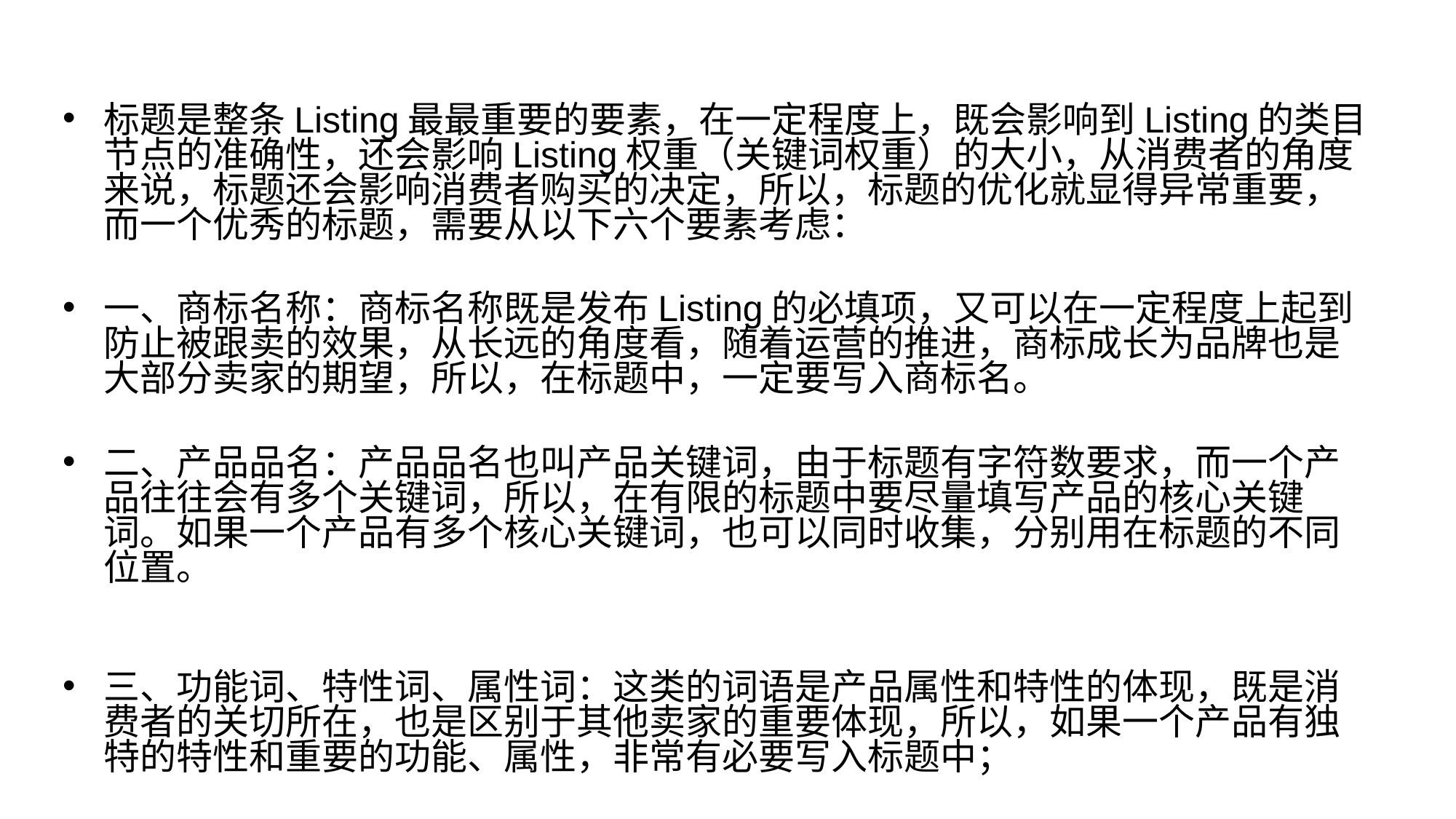

标题是整条Listing最最重要的要素，在一定程度上，既会影响到Listing的类目节点的准确性，还会影响Listing权重（关键词权重）的大小，从消费者的角度来说，标题还会影响消费者购买的决定，所以，标题的优化就显得异常重要，而一个优秀的标题，需要从以下六个要素考虑：

一、商标名称：商标名称既是发布Listing的必填项，又可以在一定程度上起到防止被跟卖的效果，从长远的角度看，随着运营的推进，商标成长为品牌也是大部分卖家的期望，所以，在标题中，一定要写入商标名。

二、产品品名：产品品名也叫产品关键词，由于标题有字符数要求，而一个产品往往会有多个关键词，所以，在有限的标题中要尽量填写产品的核心关键词。如果一个产品有多个核心关键词，也可以同时收集，分别用在标题的不同位置。

三、功能词、特性词、属性词：这类的词语是产品属性和特性的体现，既是消费者的关切所在，也是区别于其他卖家的重要体现，所以，如果一个产品有独特的特性和重要的功能、属性，非常有必要写入标题中；